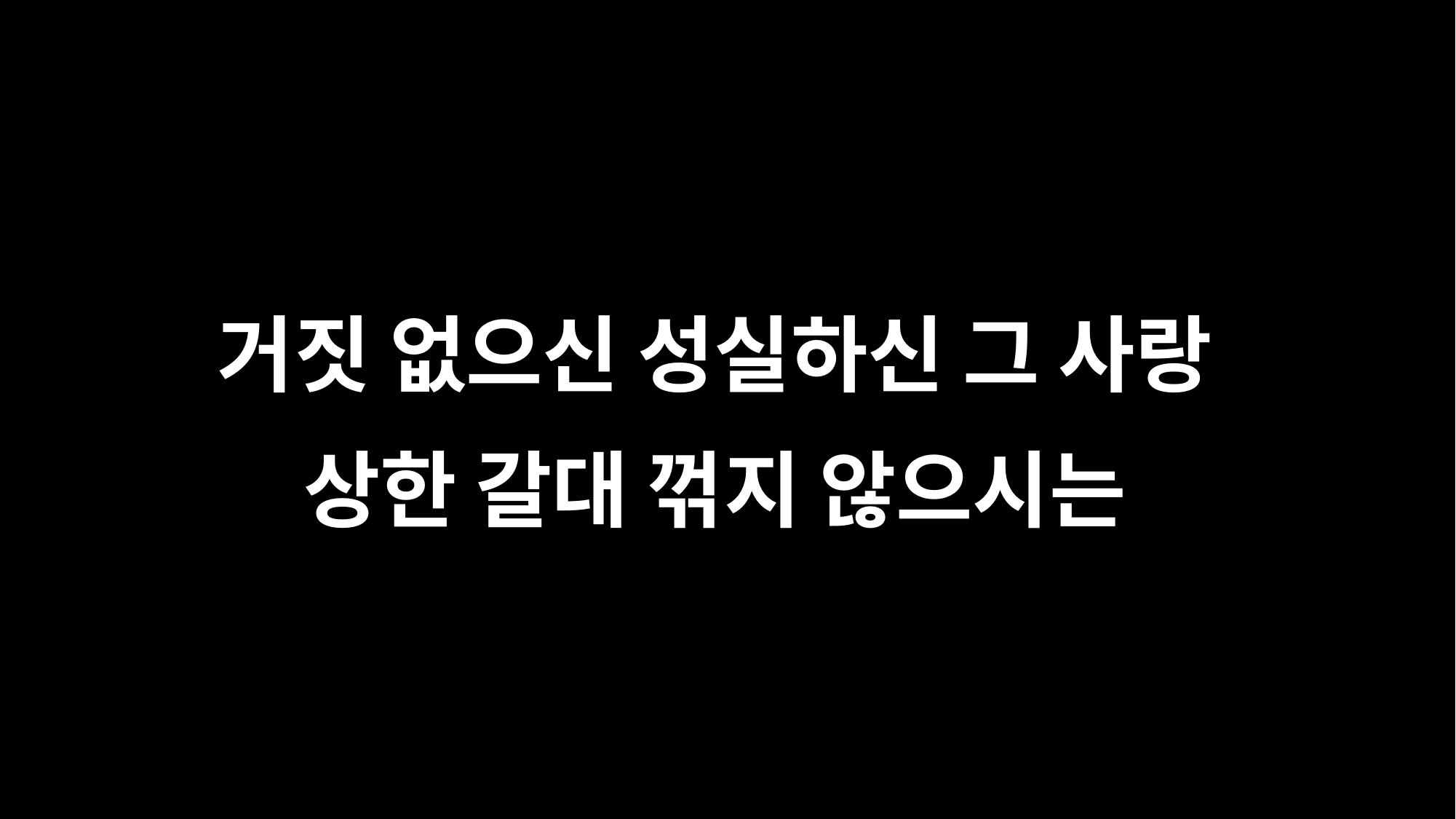

거짓 없으신 성실하신 그 사랑
상한 갈대 꺾지 않으시는